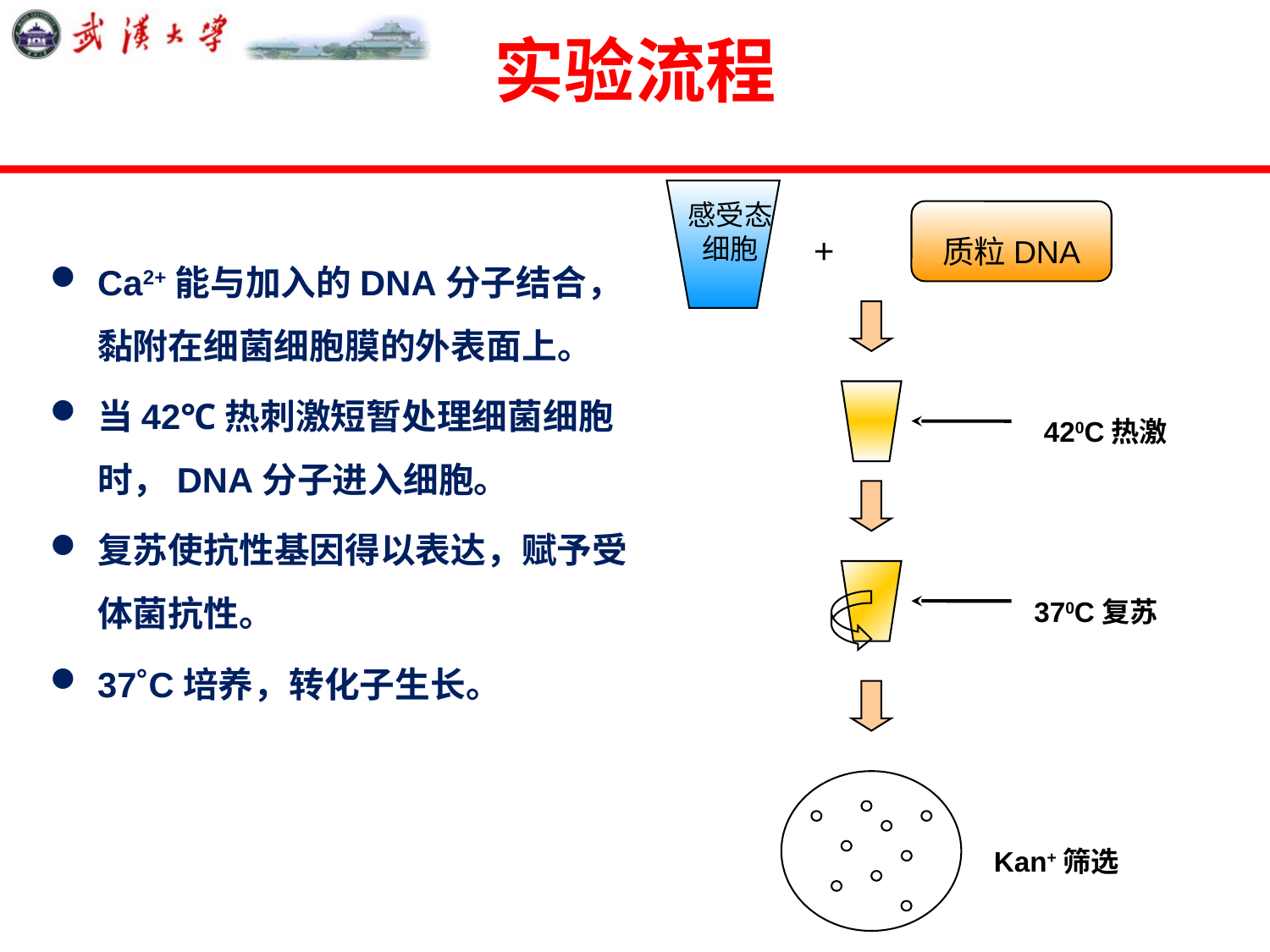

# 实验流程

感受态
细胞
+
质粒DNA

420C热激

370C复苏

Kan+筛选

Ca2+能与加入的DNA分子结合，黏附在细菌细胞膜的外表面上。
当42℃热刺激短暂处理细菌细胞时，DNA分子进入细胞。
复苏使抗性基因得以表达，赋予受体菌抗性。
37˚C培养，转化子生长。